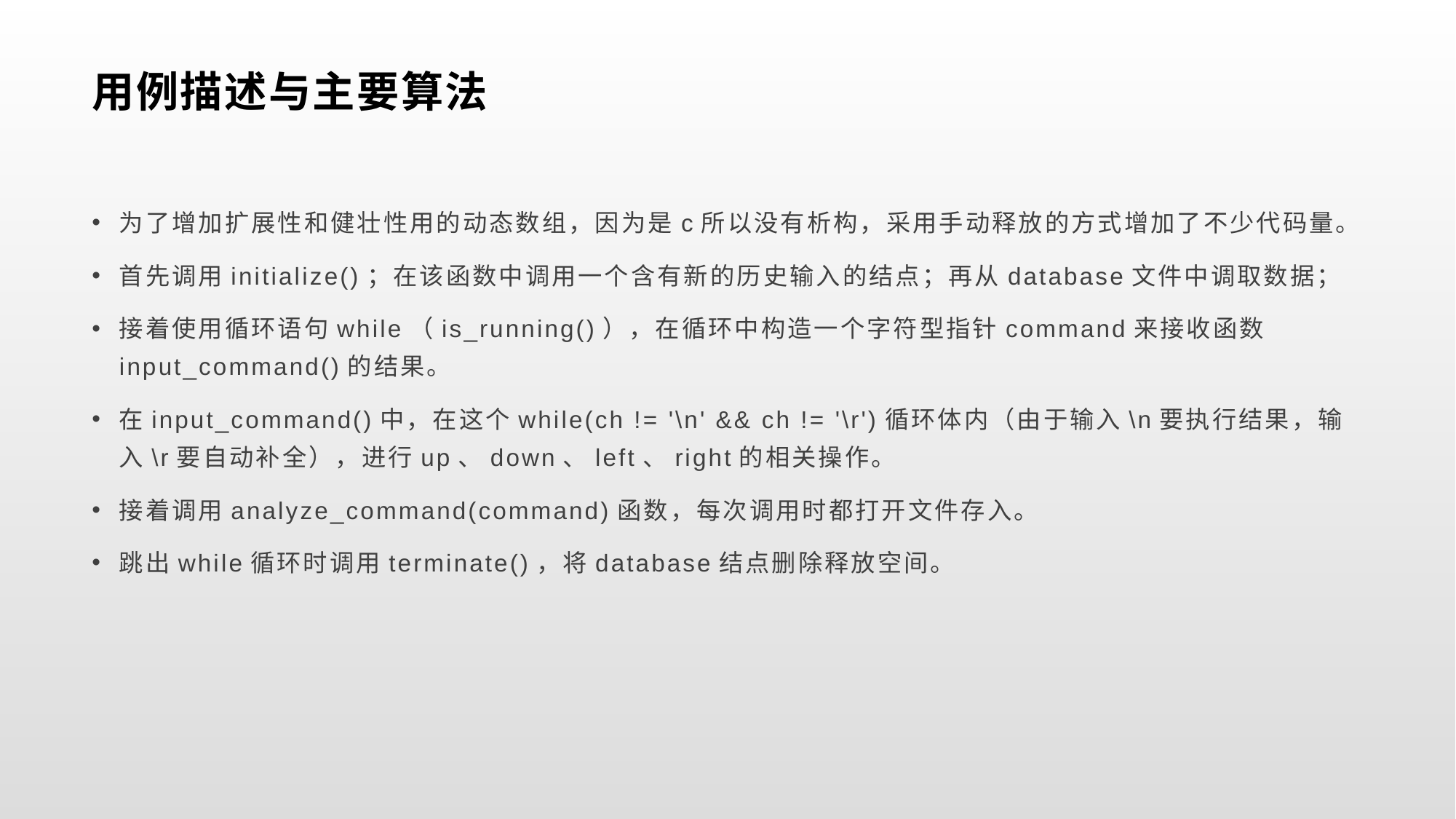

# 用例描述与主要算法

为了增加扩展性和健壮性用的动态数组，因为是c所以没有析构，采用手动释放的方式增加了不少代码量。
首先调用initialize()；在该函数中调用一个含有新的历史输入的结点；再从database文件中调取数据；
接着使用循环语句while（is_running()），在循环中构造一个字符型指针command来接收函数input_command()的结果。
在input_command()中，在这个while(ch != '\n' && ch != '\r')循环体内（由于输入\n要执行结果，输入\r要自动补全），进行up、down、left、right的相关操作。
接着调用analyze_command(command)函数，每次调用时都打开文件存入。
跳出while循环时调用terminate()，将database结点删除释放空间。